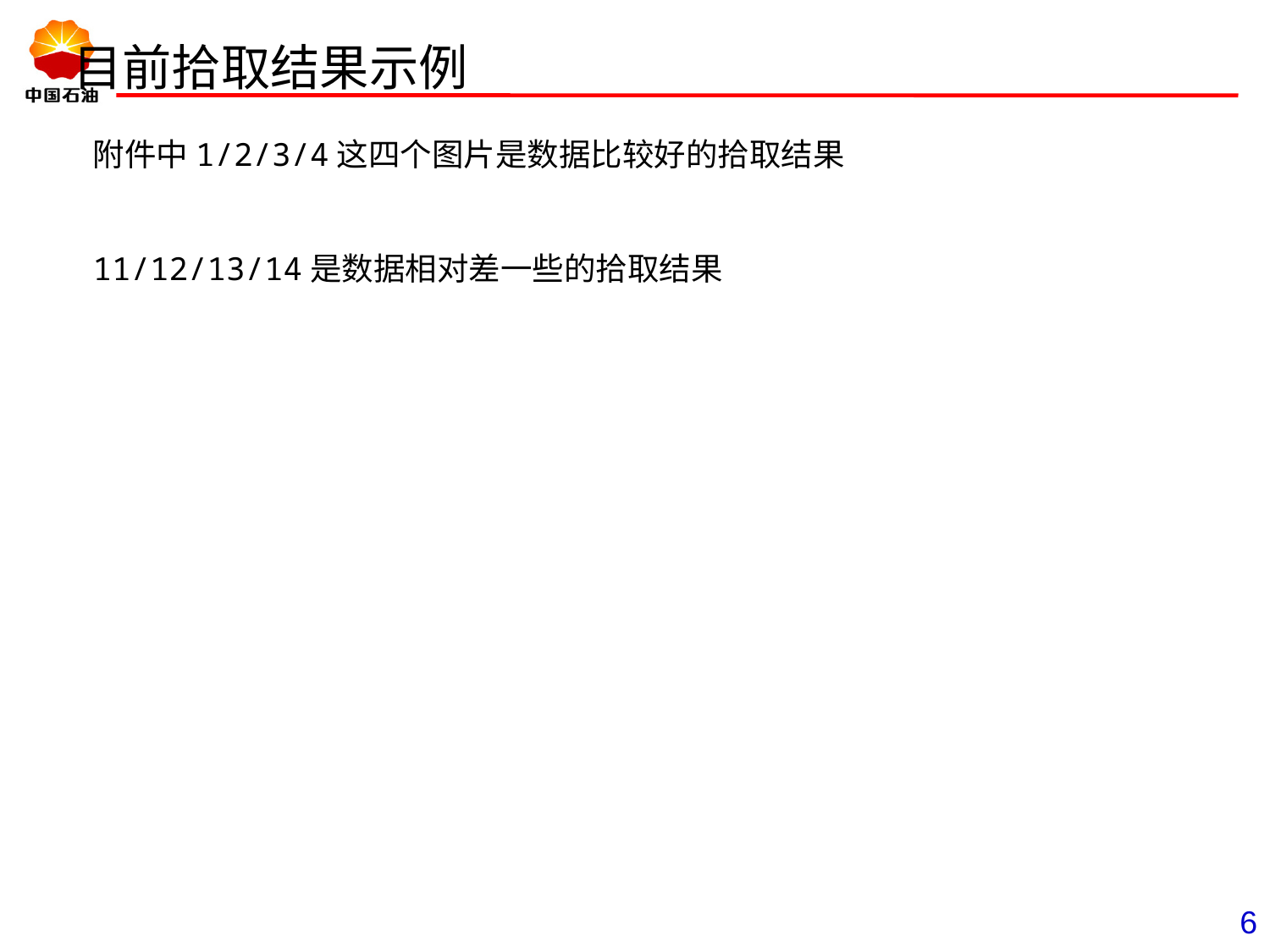

目前拾取结果示例
附件中1/2/3/4这四个图片是数据比较好的拾取结果

11/12/13/14是数据相对差一些的拾取结果